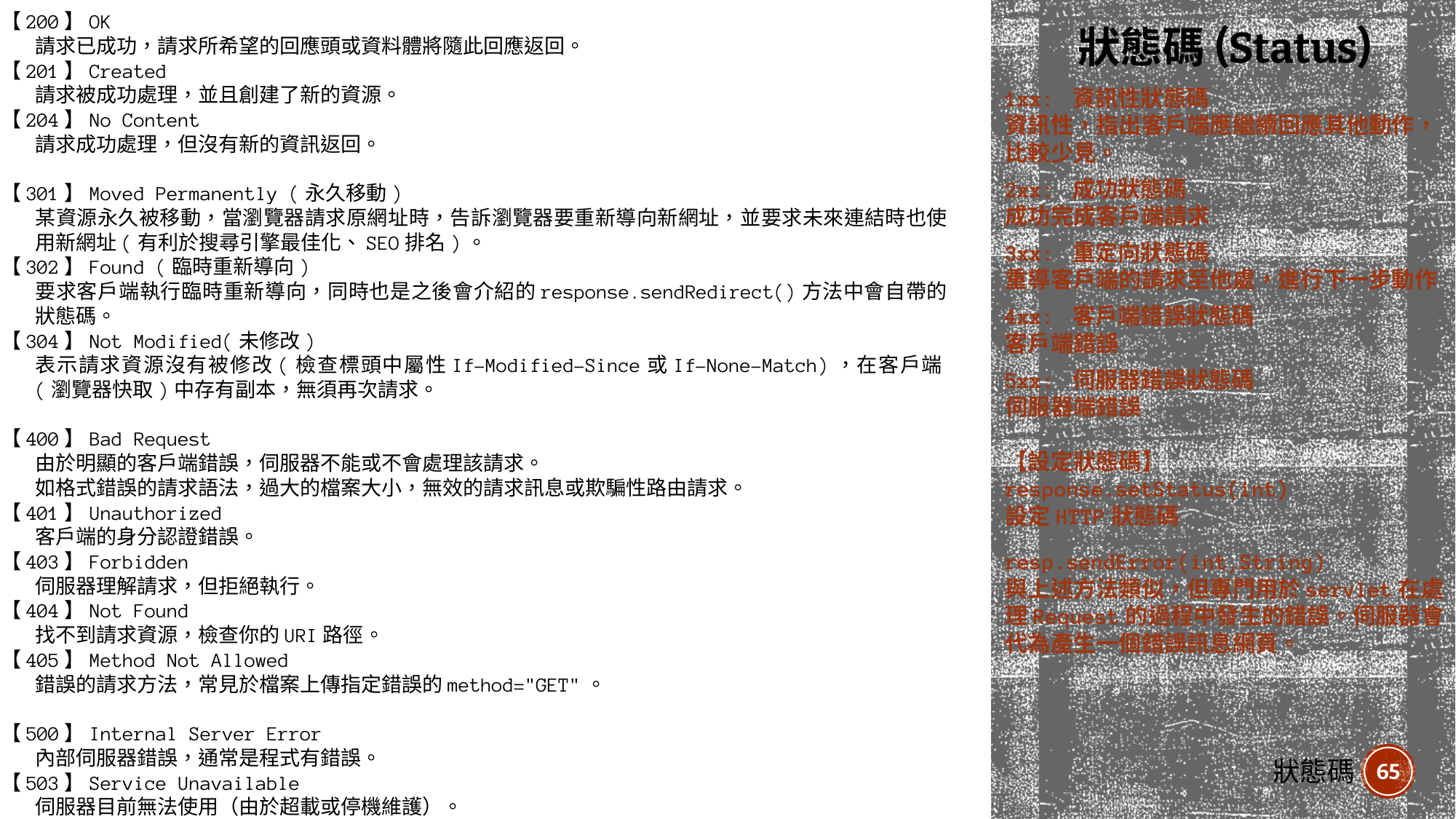

【200】OK
請求已成功，請求所希望的回應頭或資料體將隨此回應返回。
【201】Created
請求被成功處理，並且創建了新的資源。
【204】No Content
請求成功處理，但沒有新的資訊返回。

【301】Moved Permanently (永久移動)
某資源永久被移動，當瀏覽器請求原網址時，告訴瀏覽器要重新導向新網址，並要求未來連結時也使用新網址(有利於搜尋引擎最佳化、SEO排名)。
【302】Found (臨時重新導向)
要求客戶端執行臨時重新導向，同時也是之後會介紹的response.sendRedirect()方法中會自帶的狀態碼。
【304】Not Modified(未修改)
表示請求資源沒有被修改(檢查標頭中屬性If-Modified-Since或If-None-Match)，在客戶端(瀏覽器快取)中存有副本，無須再次請求。

【400】Bad Request
由於明顯的客戶端錯誤，伺服器不能或不會處理該請求。
如格式錯誤的請求語法，過大的檔案大小，無效的請求訊息或欺騙性路由請求。
【401】Unauthorized
客戶端的身分認證錯誤。
【403】Forbidden
伺服器理解請求，但拒絕執行。
【404】Not Found
找不到請求資源，檢查你的URI路徑。
【405】Method Not Allowed
錯誤的請求方法，常見於檔案上傳指定錯誤的method="GET"。

【500】Internal Server Error
內部伺服器錯誤，通常是程式有錯誤。
【503】Service Unavailable
伺服器目前無法使用（由於超載或停機維護）。
狀態碼(Status)
1xx: 資訊性狀態碼
資訊性，指出客戶端應繼續回應其他動作，比較少見。
2xx: 成功狀態碼
成功完成客戶端請求
3xx: 重定向狀態碼
重導客戶端的請求至他處，進行下一步動作
4xx: 客戶端錯誤狀態碼
客戶端錯誤
5xx: 伺服器錯誤狀態碼
伺服器端錯誤

【設定狀態碼】
response.setStatus(int)
設定HTTP狀態碼
resp.sendError(int,String)
與上述方法類似，但專門用於servlet在處理Request的過程中發生的錯誤。伺服器會代為產生一個錯誤訊息網頁。

狀態碼
65